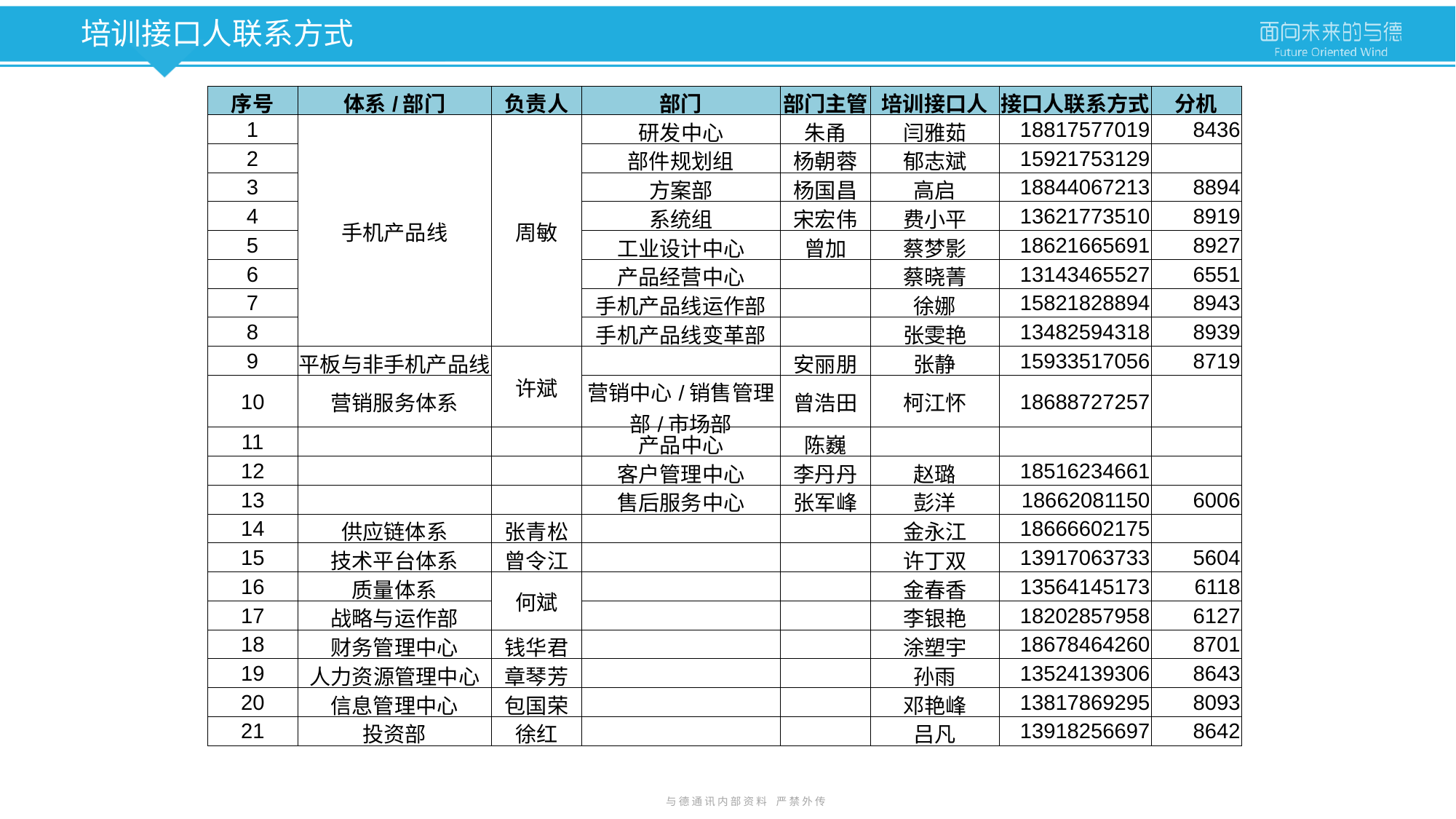

培训接口人联系方式
| 序号 | 体系/部门 | 负责人 | 部门 | 部门主管 | 培训接口人 | 接口人联系方式 | 分机 |
| --- | --- | --- | --- | --- | --- | --- | --- |
| 1 | 手机产品线 | 周敏 | 研发中心 | 朱甬 | 闫雅茹 | 18817577019 | 8436 |
| 2 |  |  | 部件规划组 | 杨朝蓉 | 郁志斌 | 15921753129 |  |
| 3 |  |  | 方案部 | 杨国昌 | 高启 | 18844067213 | 8894 |
| 4 |  |  | 系统组 | 宋宏伟 | 费小平 | 13621773510 | 8919 |
| 5 |  |  | 工业设计中心 | 曾加 | 蔡梦影 | 18621665691 | 8927 |
| 6 |  |  | 产品经营中心 |  | 蔡晓菁 | 13143465527 | 6551 |
| 7 |  |  | 手机产品线运作部 |  | 徐娜 | 15821828894 | 8943 |
| 8 |  |  | 手机产品线变革部 |  | 张雯艳 | 13482594318 | 8939 |
| 9 | 平板与非手机产品线 | 许斌 |  | 安丽朋 | 张静 | 15933517056 | 8719 |
| 10 | 营销服务体系 |  | 营销中心/销售管理部/市场部 | 曾浩田 | 柯江怀 | 18688727257 |  |
| 11 |  |  | 产品中心 | 陈巍 |  |  |  |
| 12 |  |  | 客户管理中心 | 李丹丹 | 赵璐 | 18516234661 |  |
| 13 |  |  | 售后服务中心 | 张军峰 | 彭洋 | 18662081150 | 6006 |
| 14 | 供应链体系 | 张青松 |  |  | 金永江 | 18666602175 |  |
| 15 | 技术平台体系 | 曾令江 |  |  | 许丁双 | 13917063733 | 5604 |
| 16 | 质量体系 | 何斌 |  |  | 金春香 | 13564145173 | 6118 |
| 17 | 战略与运作部 |  |  |  | 李银艳 | 18202857958 | 6127 |
| 18 | 财务管理中心 | 钱华君 |  |  | 涂塑宇 | 18678464260 | 8701 |
| 19 | 人力资源管理中心 | 章琴芳 |  |  | 孙雨 | 13524139306 | 8643 |
| 20 | 信息管理中心 | 包国荣 |  |  | 邓艳峰 | 13817869295 | 8093 |
| 21 | 投资部 | 徐红 |  |  | 吕凡 | 13918256697 | 8642 |